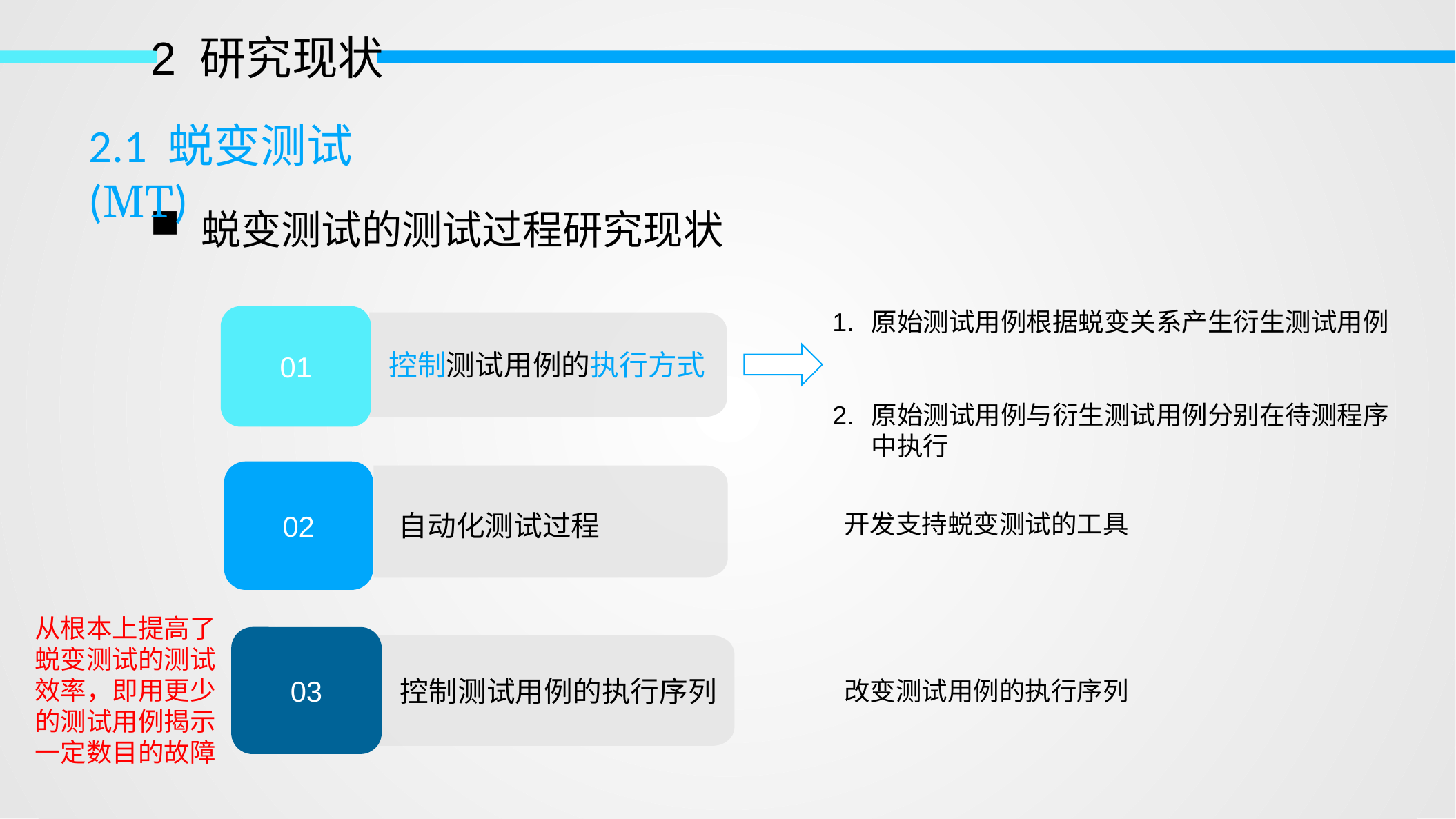

2 研究现状

2.1 蜕变测试(MT)
 蜕变测试的测试过程研究现状
原始测试用例根据蜕变关系产生衍生测试用例

原始测试用例与衍生测试用例分别在待测程序中执行
01

控制测试用例的执行方式

02

自动化测试过程
开发支持蜕变测试的工具
从根本上提高了蜕变测试的测试效率，即用更少的测试用例揭示一定数目的故障
03

控制测试用例的执行序列
改变测试用例的执行序列